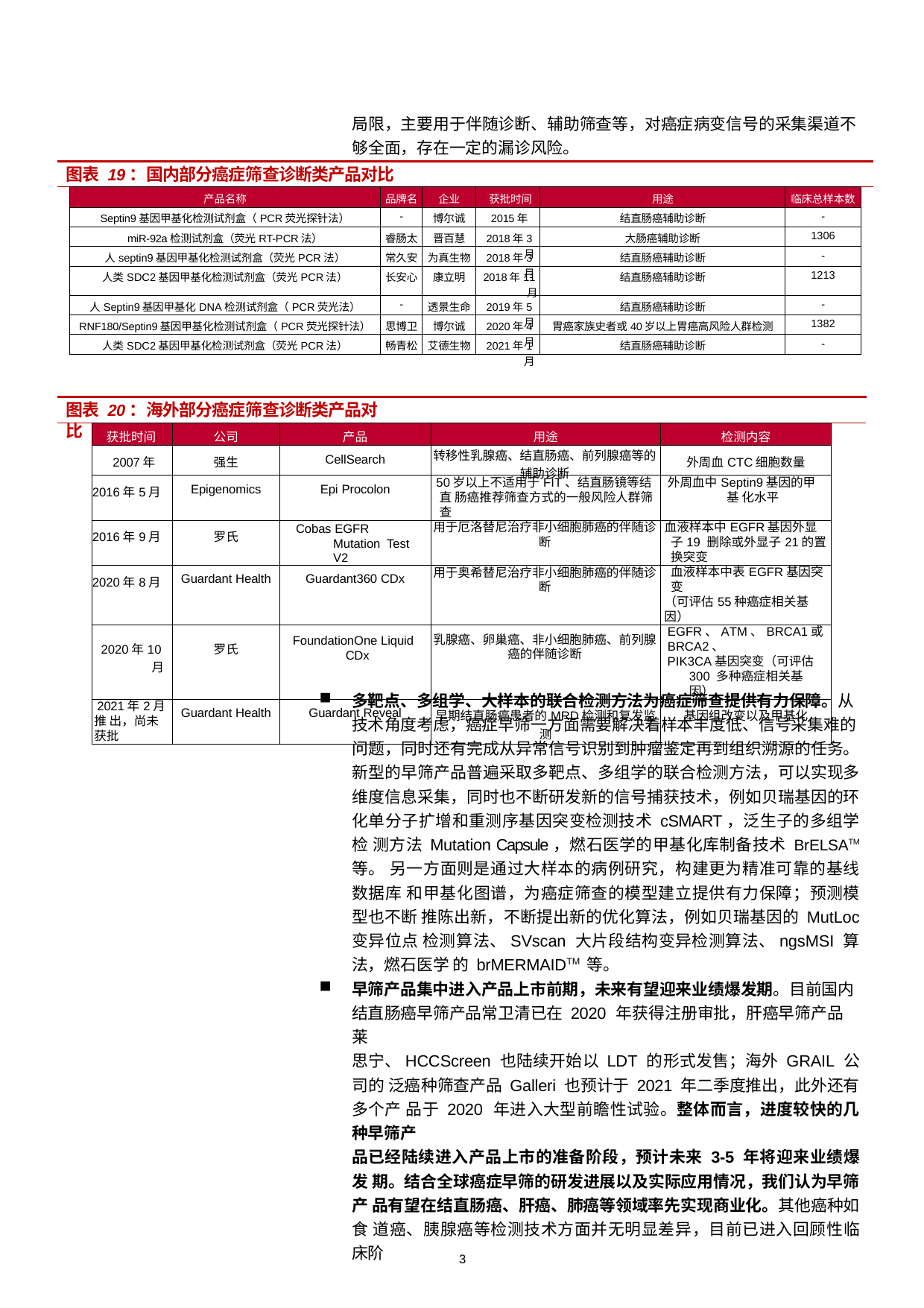

局限，主要用于伴随诊断、辅助筛查等，对癌症病变信号的采集渠道不 够全面，存在一定的漏诊风险。
图表 19：国内部分癌症筛查诊断类产品对比

| 产品名称 | 品牌名 | 企业 | 获批时间 | 用途 | 临床总样本数 |
| --- | --- | --- | --- | --- | --- |
| Septin9基因甲基化检测试剂盒（PCR荧光探针法） | - | 博尔诚 | 2015年 | 结直肠癌辅助诊断 | - |
| miR-92a检测试剂盒（荧光RT-PCR法） | 睿肠太 | 晋百慧 | 2018年3月 | 大肠癌辅助诊断 | 1306 |
| 人septin9基因甲基化检测试剂盒（荧光PCR法） | 常久安 | 为真生物 | 2018年3月 | 结直肠癌辅助诊断 | - |
| 人类SDC2基因甲基化检测试剂盒（荧光PCR法） | 长安心 | 康立明 | 2018年11月 | 结直肠癌辅助诊断 | 1213 |
| 人Septin9基因甲基化DNA检测试剂盒（PCR荧光法） | - | 透景生命 | 2019年5月 | 结直肠癌辅助诊断 | - |
| RNF180/Septin9基因甲基化检测试剂盒（PCR荧光探针法） | 思博卫 | 博尔诚 | 2020年4月 | 胃癌家族史者或40岁以上胃癌高风险人群检测 | 1382 |
| 人类SDC2基因甲基化检测试剂盒（荧光PCR法） | 畅青松 | 艾德生物 | 2021年1月 | 结直肠癌辅助诊断 | - |

图表 20：海外部分癌症筛查诊断类产品对比
|  | 获批时间 | 公司 | 产品 | 用途 | 检测内容 |  |
| --- | --- | --- | --- | --- | --- | --- |
|  | 2007年 | 强生 | CellSearch | 转移性乳腺癌、结直肠癌、前列腺癌等的 辅助诊断 | 外周血CTC细胞数量 |  |
|  | 2016年5月 | Epigenomics | Epi Procolon | 50岁以上不适用于FIT、结直肠镜等结直 肠癌推荐筛查方式的一般风险人群筛查 | 外周血中Septin9基因的甲基 化水平 |  |
|  | 2016年9月 | 罗氏 | Cobas EGFR Mutation Test V2 | 用于厄洛替尼治疗非小细胞肺癌的伴随诊 断 | 血液样本中EGFR基因外显子19 删除或外显子21的置换突变 |  |
|  | 2020年8月 | Guardant Health | Guardant360 CDx | 用于奥希替尼治疗非小细胞肺癌的伴随诊 断 | 血液样本中表EGFR基因突变 （可评估55种癌症相关基因） |  |
|  | 2020年10月 | 罗氏 | FoundationOne Liquid CDx | 乳腺癌、卵巢癌、非小细胞肺癌、前列腺 癌的伴随诊断 | EGFR、ATM、BRCA1或BRCA2、 PIK3CA基因突变（可评估300 多种癌症相关基因） |  |
|  | 2021年2月推 出，尚未获批 | Guardant Health | Guardant Reveal | 早期结直肠癌患者的MRD检测和复发监测 | 基因组改变以及甲基化 |  |
多靶点、多组学、大样本的联合检测方法为癌症筛查提供有力保障。从 技术角度考虑，癌症早筛一方面需要解决着样本丰度低、信号采集难的
问题，同时还有完成从异常信号识别到肿瘤鉴定再到组织溯源的任务。 新型的早筛产品普遍采取多靶点、多组学的联合检测方法，可以实现多 维度信息采集，同时也不断研发新的信号捕获技术，例如贝瑞基因的环 化单分子扩增和重测序基因突变检测技术 cSMART，泛生子的多组学检 测方法Mutation Capsule，燃石医学的甲基化库制备技术 BrELSATM 等。 另一方面则是通过大样本的病例研究，构建更为精准可靠的基线数据库 和甲基化图谱，为癌症筛查的模型建立提供有力保障；预测模型也不断 推陈出新，不断提出新的优化算法，例如贝瑞基因的 MutLoc 变异位点 检测算法、SVscan 大片段结构变异检测算法、ngsMSI 算法，燃石医学 的 brMERMAIDTM 等。
早筛产品集中进入产品上市前期，未来有望迎来业绩爆发期。目前国内 结直肠癌早筛产品常卫清已在 2020 年获得注册审批，肝癌早筛产品莱
思宁、HCCScreen 也陆续开始以 LDT 的形式发售；海外 GRAIL 公司的 泛癌种筛查产品 Galleri 也预计于 2021 年二季度推出，此外还有多个产 品于 2020 年进入大型前瞻性试验。整体而言，进度较快的几种早筛产
品已经陆续进入产品上市的准备阶段，预计未来 3-5 年将迎来业绩爆发 期。结合全球癌症早筛的研发进展以及实际应用情况，我们认为早筛产 品有望在结直肠癌、肝癌、肺癌等领域率先实现商业化。其他癌种如食 道癌、胰腺癌等检测技术方面并无明显差异，目前已进入回顾性临床阶
3